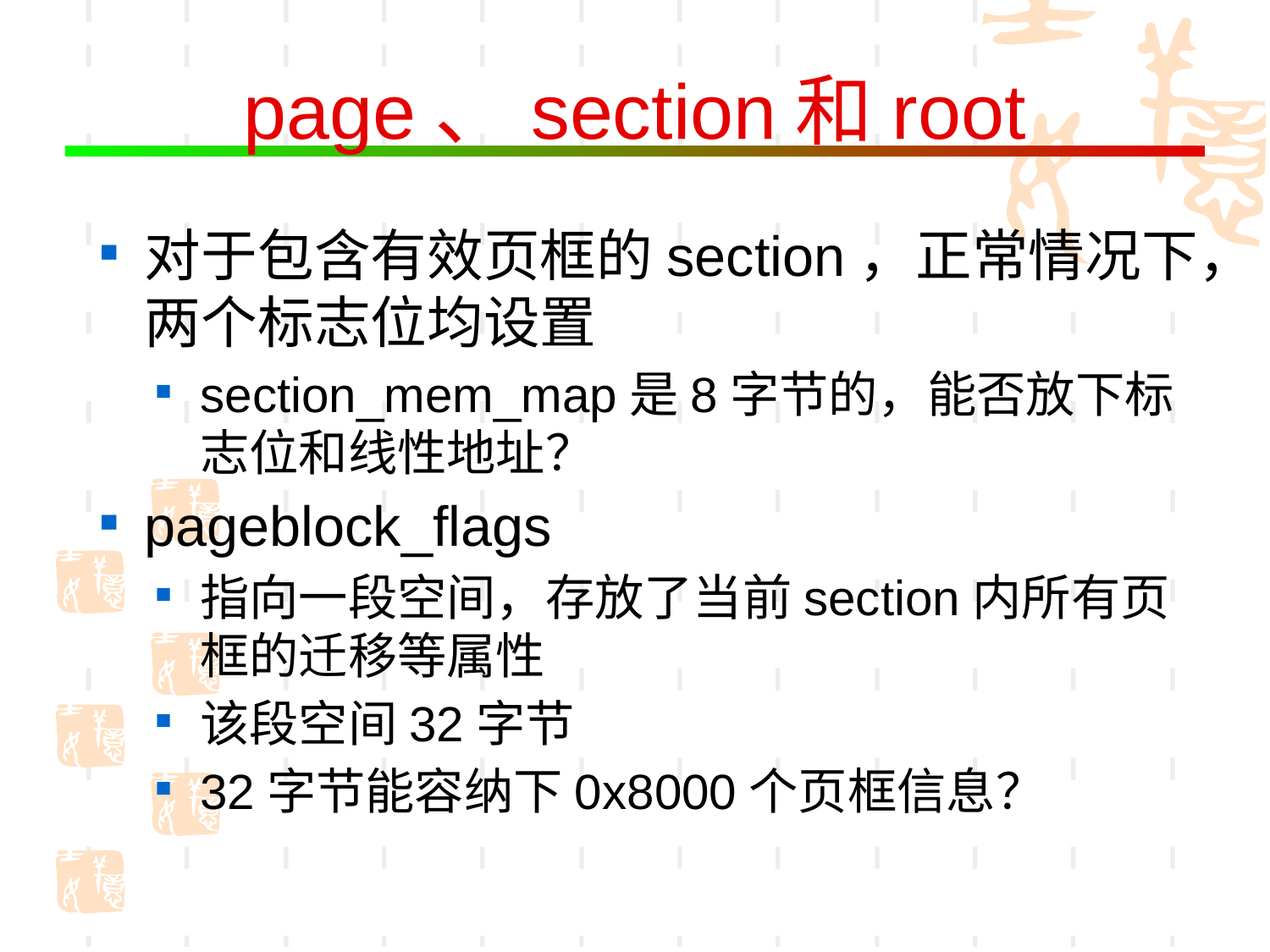

# page、section和root
对于包含有效页框的section，正常情况下，两个标志位均设置
section_mem_map是8字节的，能否放下标志位和线性地址？
pageblock_flags
指向一段空间，存放了当前section内所有页框的迁移等属性
该段空间32字节
32字节能容纳下0x8000个页框信息？